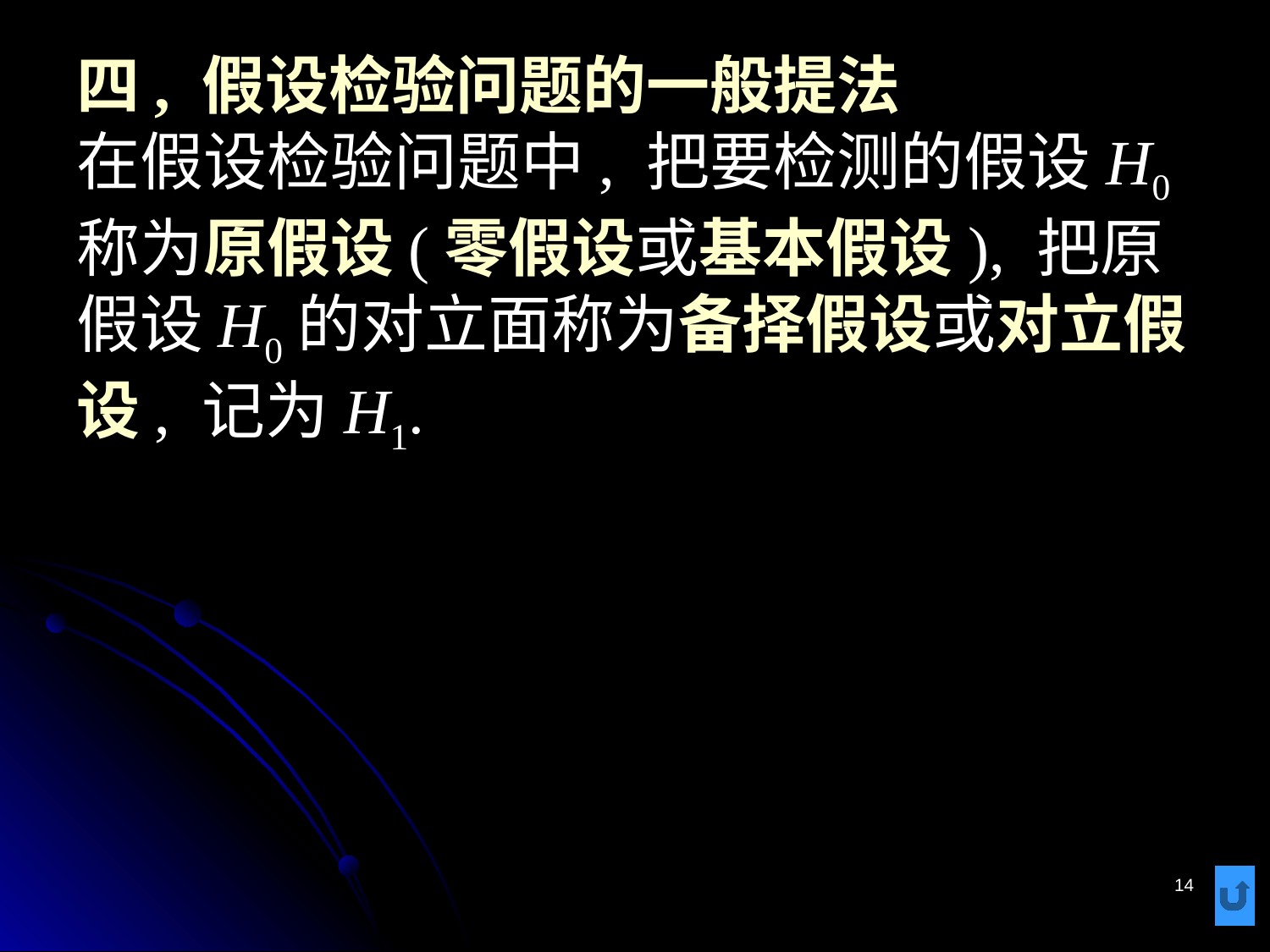

# 四, 假设检验问题的一般提法 在假设检验问题中, 把要检测的假设H0称为原假设(零假设或基本假设), 把原假设H0的对立面称为备择假设或对立假设, 记为H1.
14